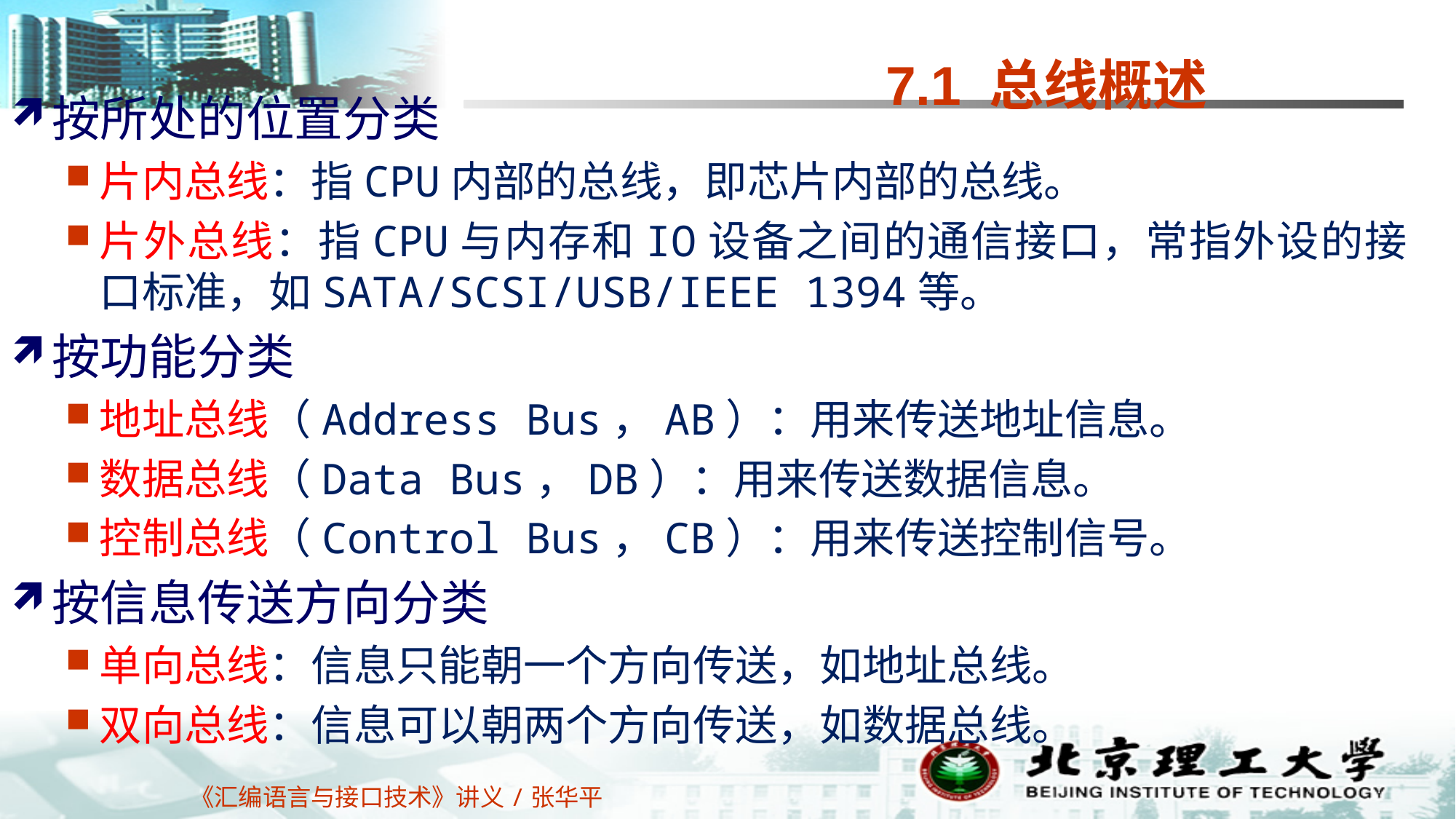

# 7.1 总线概述
按所处的位置分类
片内总线：指CPU内部的总线，即芯片内部的总线。
片外总线：指CPU与内存和IO设备之间的通信接口，常指外设的接口标准，如SATA/SCSI/USB/IEEE 1394等。
按功能分类
地址总线（Address Bus，AB）：用来传送地址信息。
数据总线（Data Bus，DB）：用来传送数据信息。
控制总线（Control Bus，CB）：用来传送控制信号。
按信息传送方向分类
单向总线：信息只能朝一个方向传送，如地址总线。
双向总线：信息可以朝两个方向传送，如数据总线。